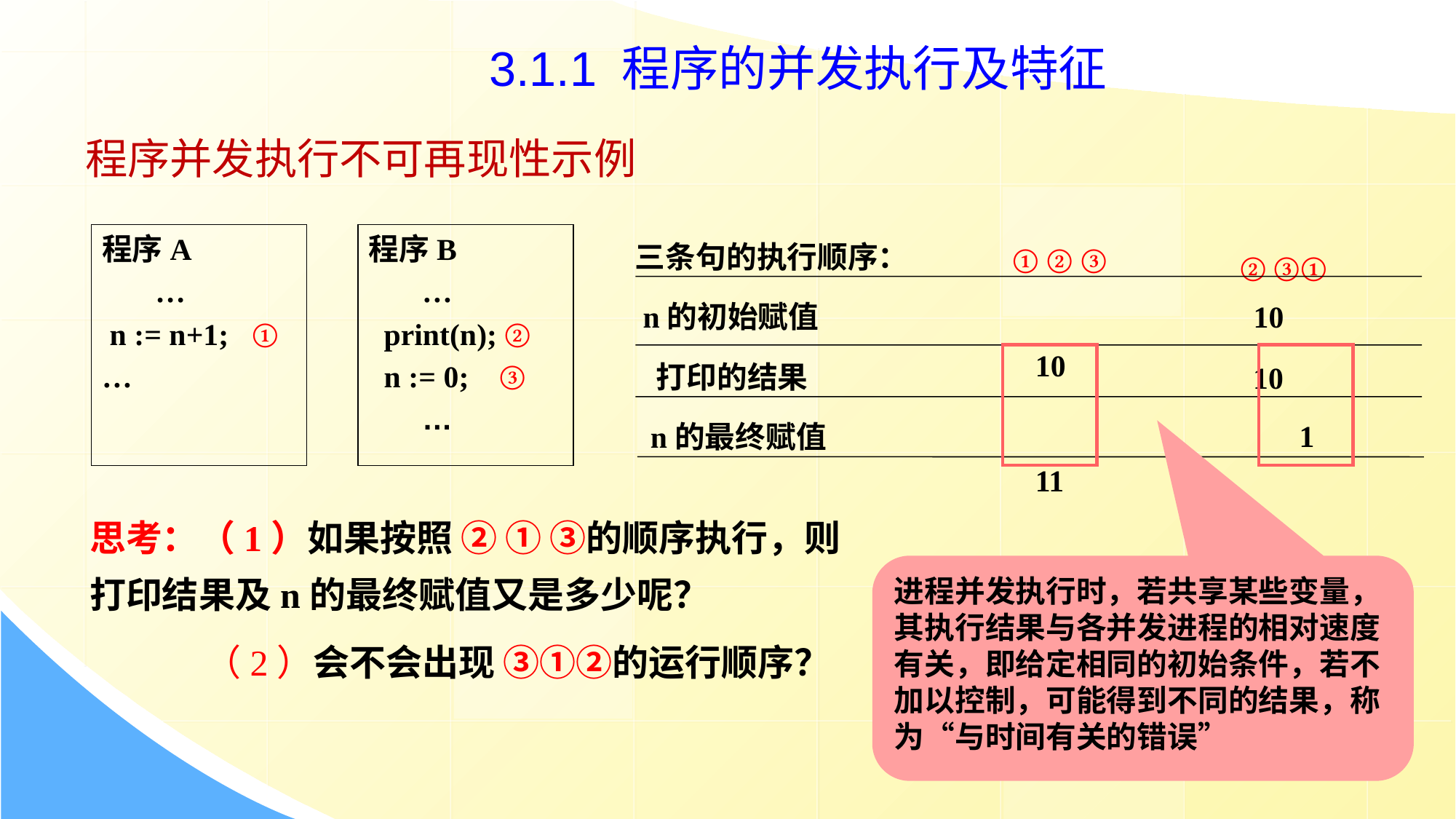

3.1.1 程序的并发执行及特征
程序并发执行不可再现性示例
程序A
       …
 n := n+1;   ①
…
程序B
       …
  print(n); ②
  n := 0;    ③
       …
 ① ② ③
    10
    11
      0

三条句的执行顺序：
 n的初始赋值
  打印的结果
  n的最终赋值
② ③①        10
 10
  1

思考：（1）如果按照 ② ① ③的顺序执行，则打印结果及n的最终赋值又是多少呢？
             （2）会不会出现 ③①②的运行顺序？
进程并发执行时，若共享某些变量，其执行结果与各并发进程的相对速度有关，即给定相同的初始条件，若不加以控制，可能得到不同的结果，称为“与时间有关的错误”